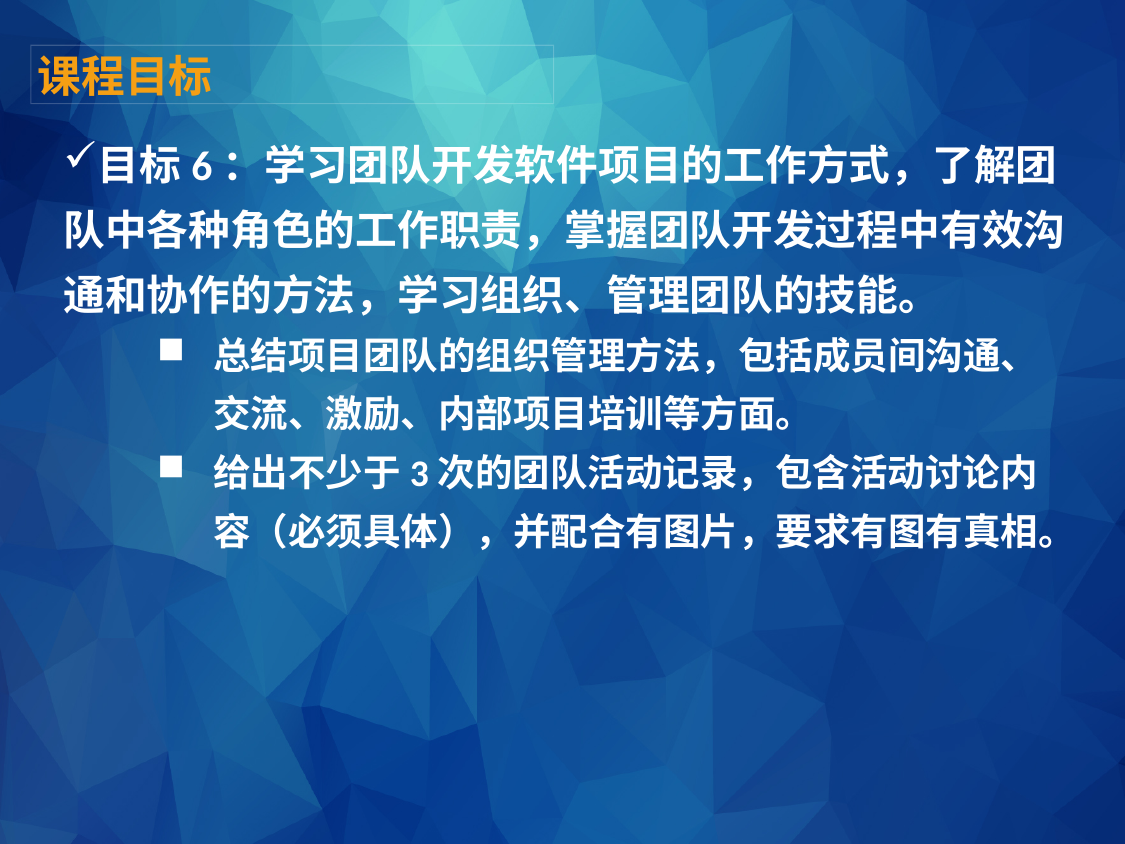

课程目标
目标6：学习团队开发软件项目的工作方式，了解团队中各种角色的工作职责，掌握团队开发过程中有效沟通和协作的方法，学习组织、管理团队的技能。
总结项目团队的组织管理方法，包括成员间沟通、交流、激励、内部项目培训等方面。
给出不少于3次的团队活动记录，包含活动讨论内容（必须具体），并配合有图片，要求有图有真相。